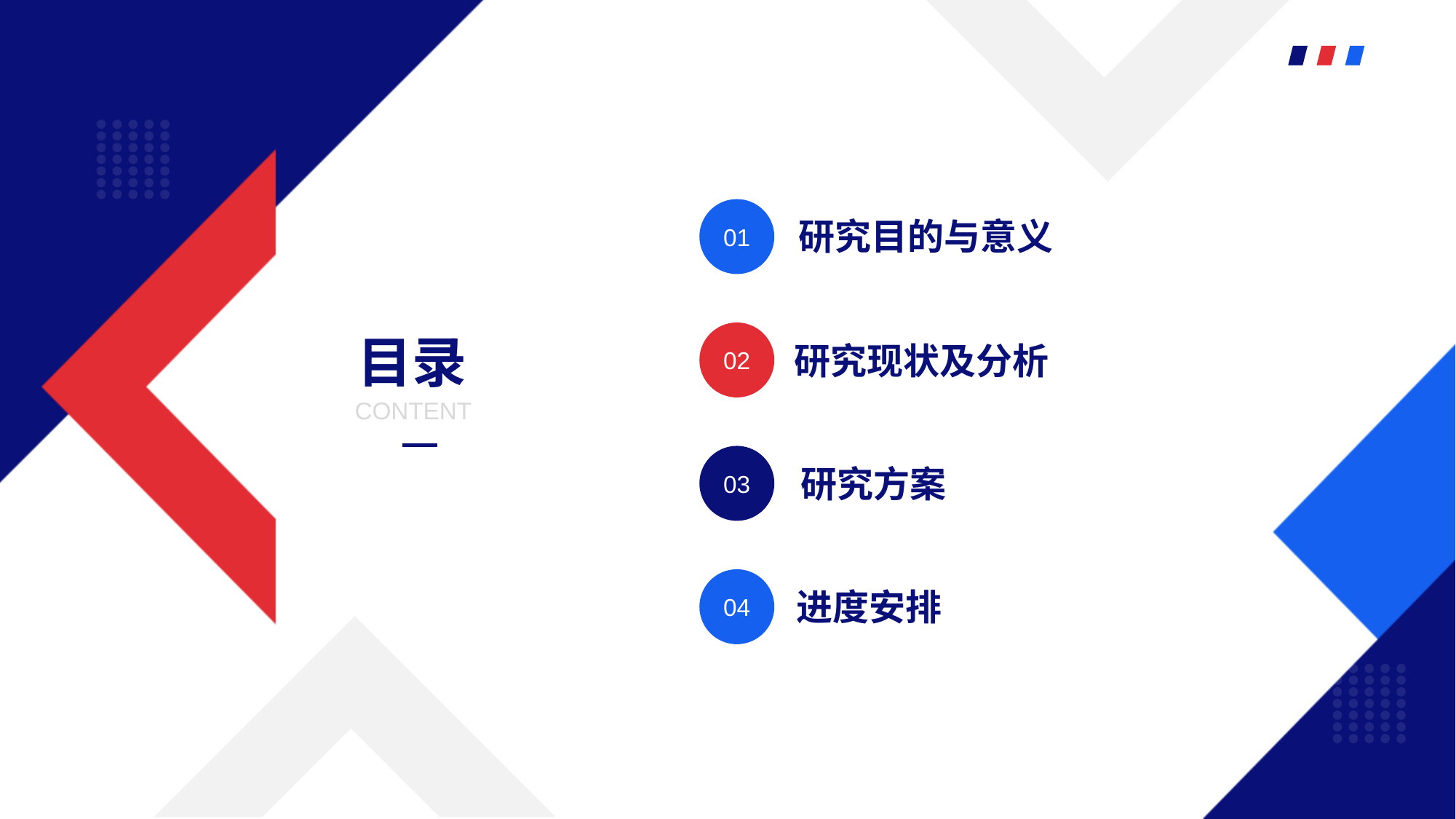

行业PPT模板http://www.1ppt.com/hangye/

01

研究目的与意义
目录
CONTENT
02

研究现状及分析
03

研究方案
04

进度安排